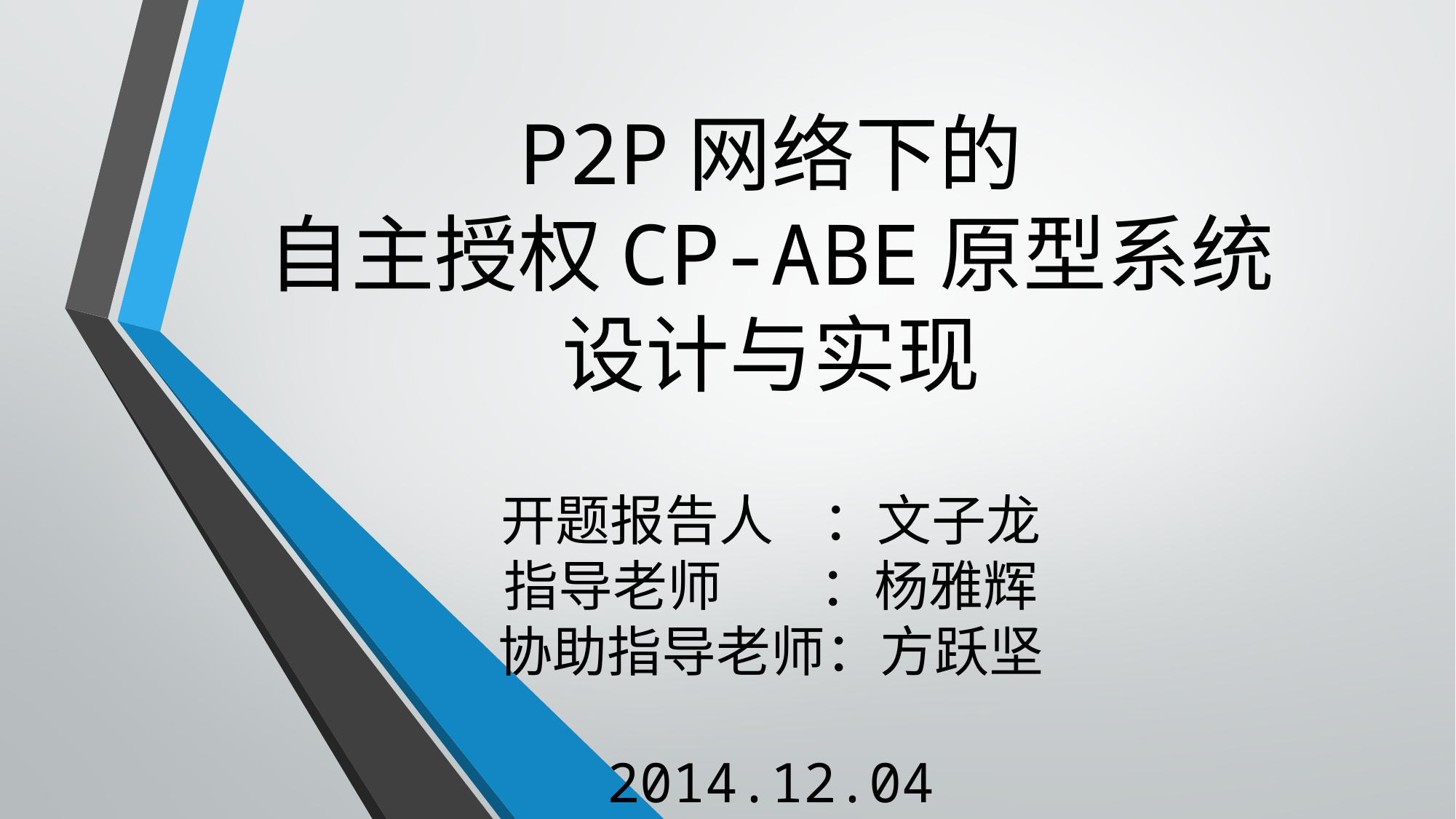

# P2P网络下的 自主授权CP-ABE原型系统 设计与实现
开题报告人    ：文子龙
指导老师        ：杨雅辉
协助指导老师：方跃坚

2014.12.04